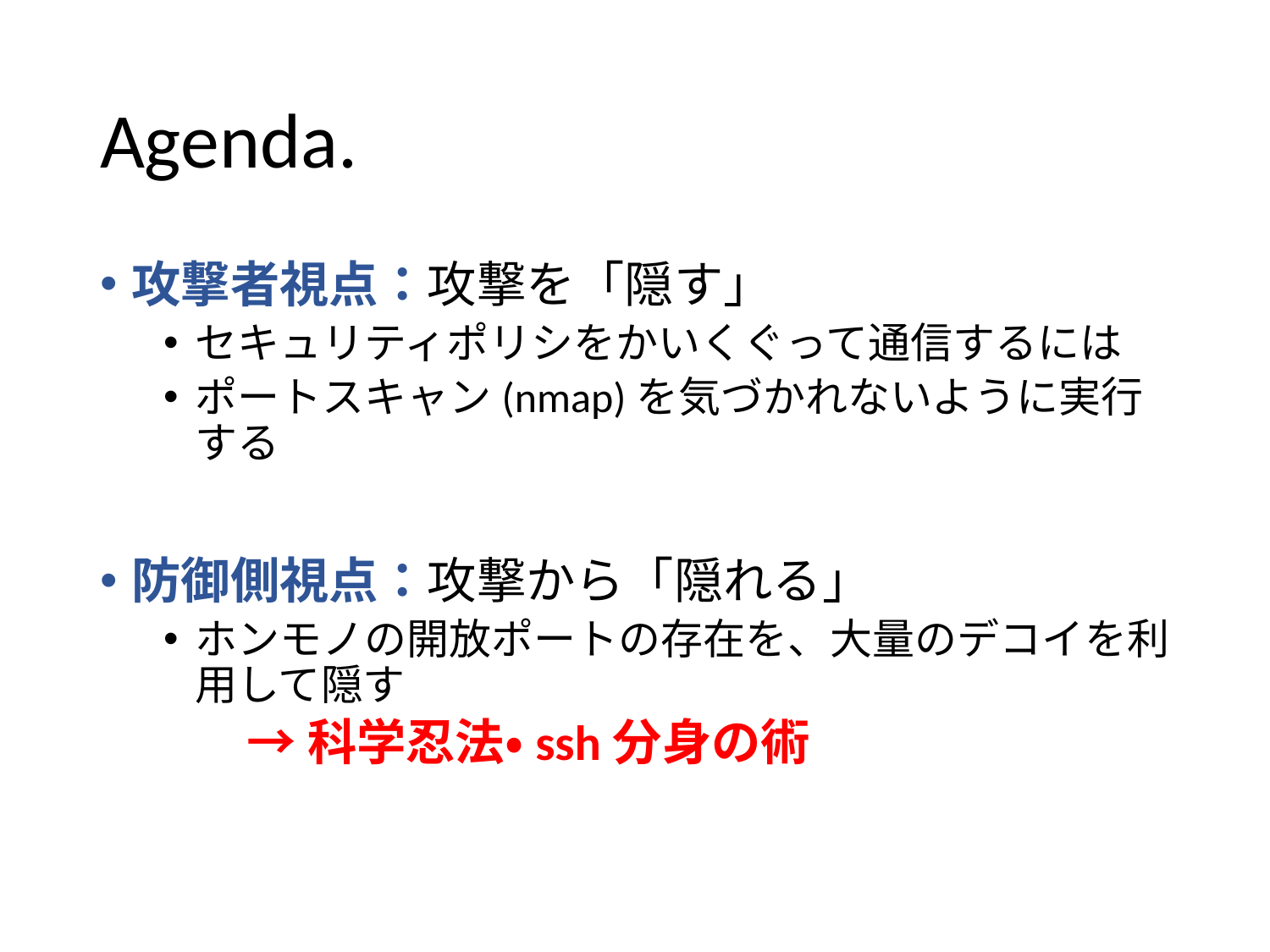

# Agenda.
攻撃者視点：攻撃を「隠す」
セキュリティポリシをかいくぐって通信するには
ポートスキャン(nmap)を気づかれないように実行する

防御側視点：攻撃から「隠れる」
ホンモノの開放ポートの存在を、大量のデコイを利用して隠す
  　→ 科学忍法・ssh分身の術